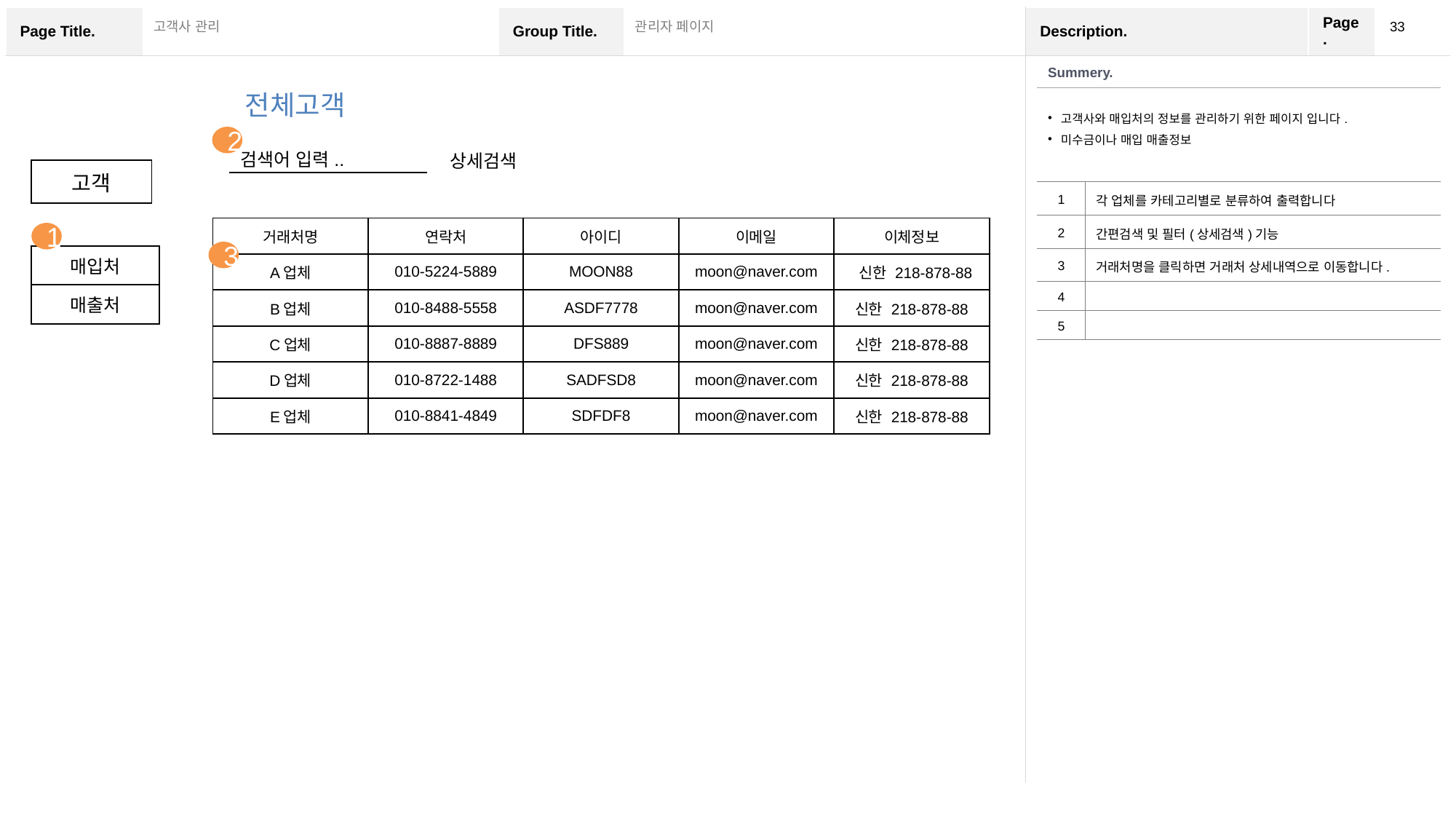

33
고객사 관리
관리자 페이지
| Summery. |  |
| --- | --- |
| 고객사와 매입처의 정보를 관리하기 위한 페이지 입니다. 미수금이나 매입 매출정보 |  |
| 1 | 각 업체를 카테고리별로 분류하여 출력합니다 |
| 2 | 간편검색 및 필터(상세검색)기능 |
| 3 | 거래처명을 클릭하면 거래처 상세내역으로 이동합니다. |
| 4 |  |
| 5 |  |
전체고객
2
| 검색어 입력.. |
| --- |
| 상세검색 |
| --- |
| 고객 |
| --- |
| 거래처명 | 연락처 | 아이디 | 이메일 | 이체정보 |
| --- | --- | --- | --- | --- |
| A업체 | 010-5224-5889 | MOON88 | moon@naver.com | 신한 218-878-88 |
| B업체 | 010-8488-5558 | ASDF7778 | moon@naver.com | 신한 218-878-88 |
| C업체 | 010-8887-8889 | DFS889 | moon@naver.com | 신한 218-878-88 |
| D업체 | 010-8722-1488 | SADFSD8 | moon@naver.com | 신한 218-878-88 |
| E업체 | 010-8841-4849 | SDFDF8 | moon@naver.com | 신한 218-878-88 |
1
3
| 매입처 |
| --- |
| 매출처 |